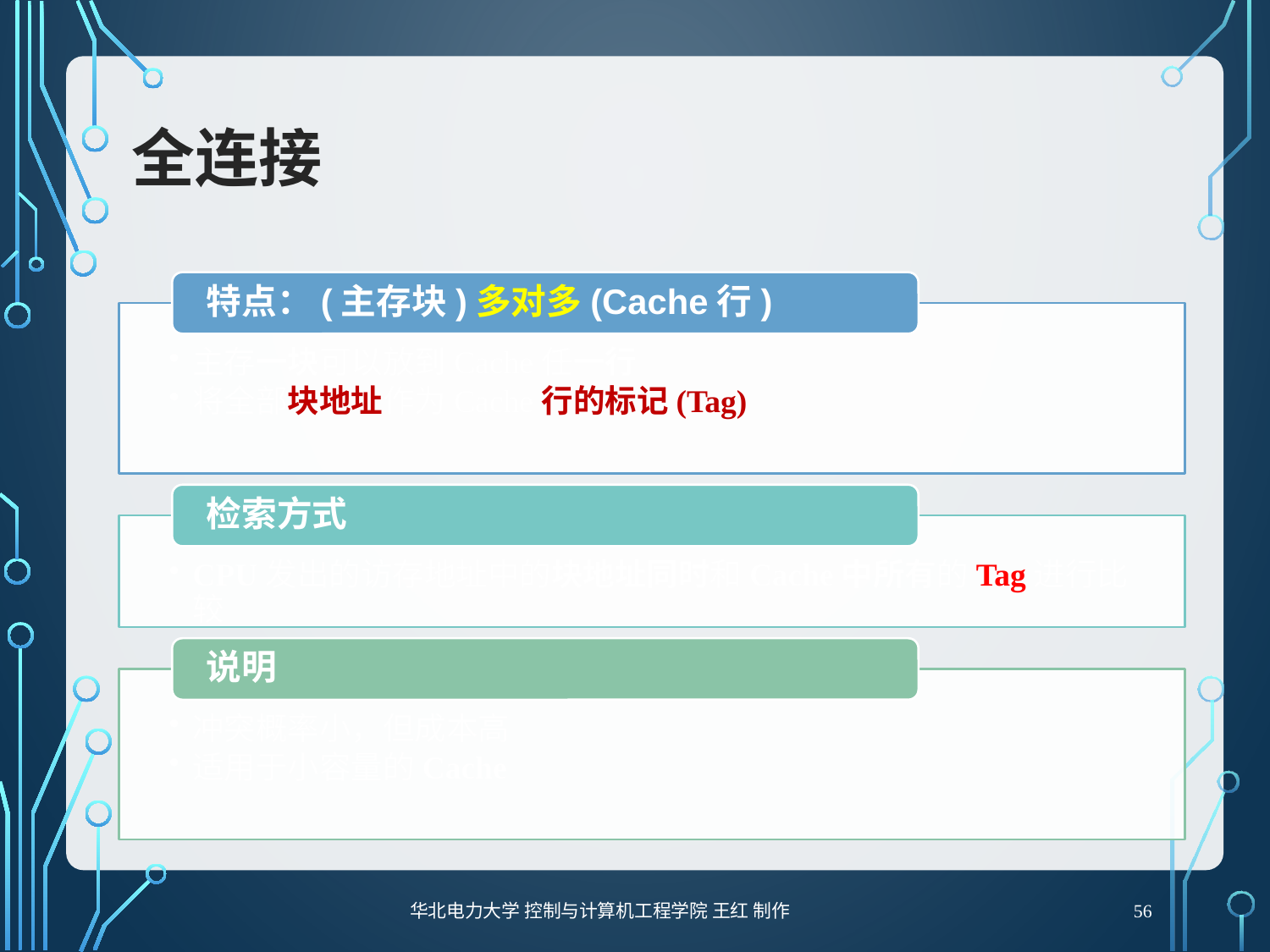

# 全连接
主存一块可以放到Cache任一行
将全部块地址作为Cache行的标记(Tag)
特点：(主存块)多对多(Cache行)
CPU发出的访存地址中的块地址同时和Cache中所有的Tag进行比较
检索方式
冲突概率小，但成本高
适用于小容量的Cache
说明
56
华北电力大学 控制与计算机工程学院 王红 制作